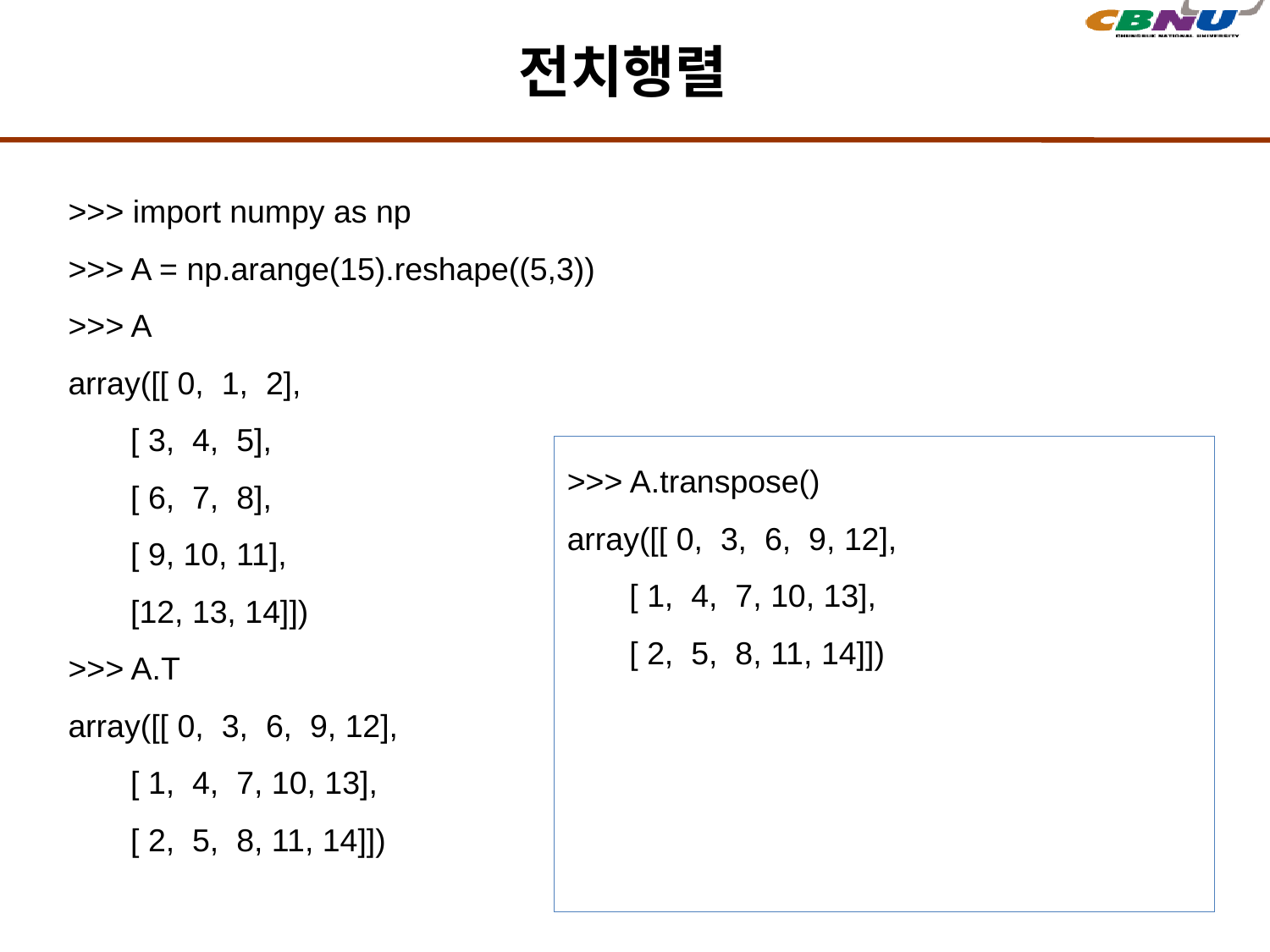

# 전치행렬
>>> import numpy as np
>>> A = np.arange(15).reshape((5,3))
>>> A
array([[ 0,  1,  2],
       [ 3,  4,  5],
       [ 6,  7,  8],
       [ 9, 10, 11],
       [12, 13, 14]])
>>> A.T
array([[ 0,  3,  6,  9, 12],
       [ 1,  4,  7, 10, 13],
       [ 2,  5,  8, 11, 14]])
>>> A.transpose()
array([[ 0,  3,  6,  9, 12],
       [ 1,  4,  7, 10, 13],
       [ 2,  5,  8, 11, 14]])